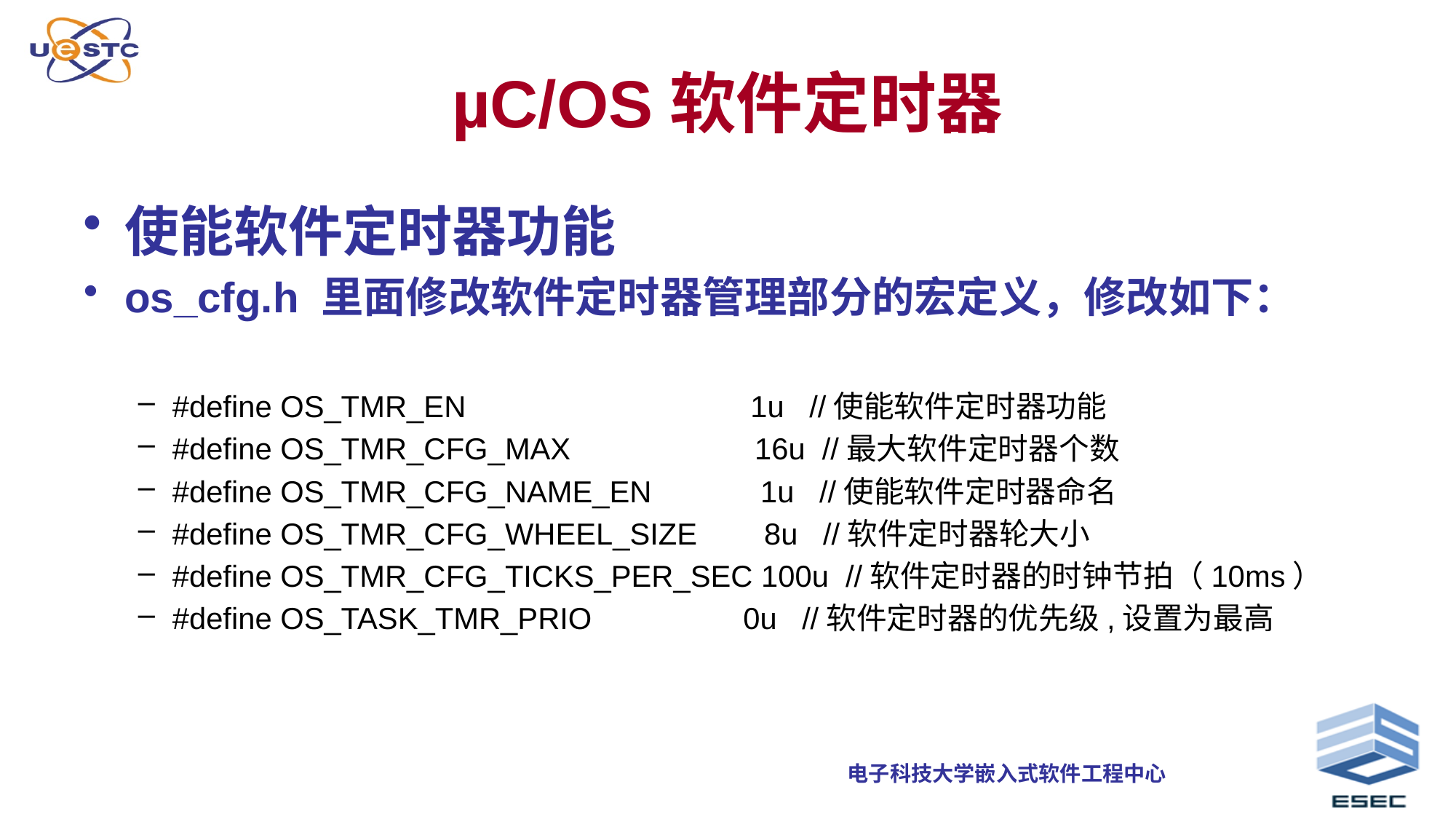

# µC/OS软件定时器
使能软件定时器功能
os_cfg.h 里面修改软件定时器管理部分的宏定义，修改如下：

#define OS_TMR_EN                                  1u   //使能软件定时器功能
#define OS_TMR_CFG_MAX                      16u  //最大软件定时器个数
#define OS_TMR_CFG_NAME_EN             1u   //使能软件定时器命名
#define OS_TMR_CFG_WHEEL_SIZE        8u   //软件定时器轮大小
#define OS_TMR_CFG_TICKS_PER_SEC 100u  //软件定时器的时钟节拍（10ms）
#define OS_TASK_TMR_PRIO		   0u   //软件定时器的优先级,设置为最高